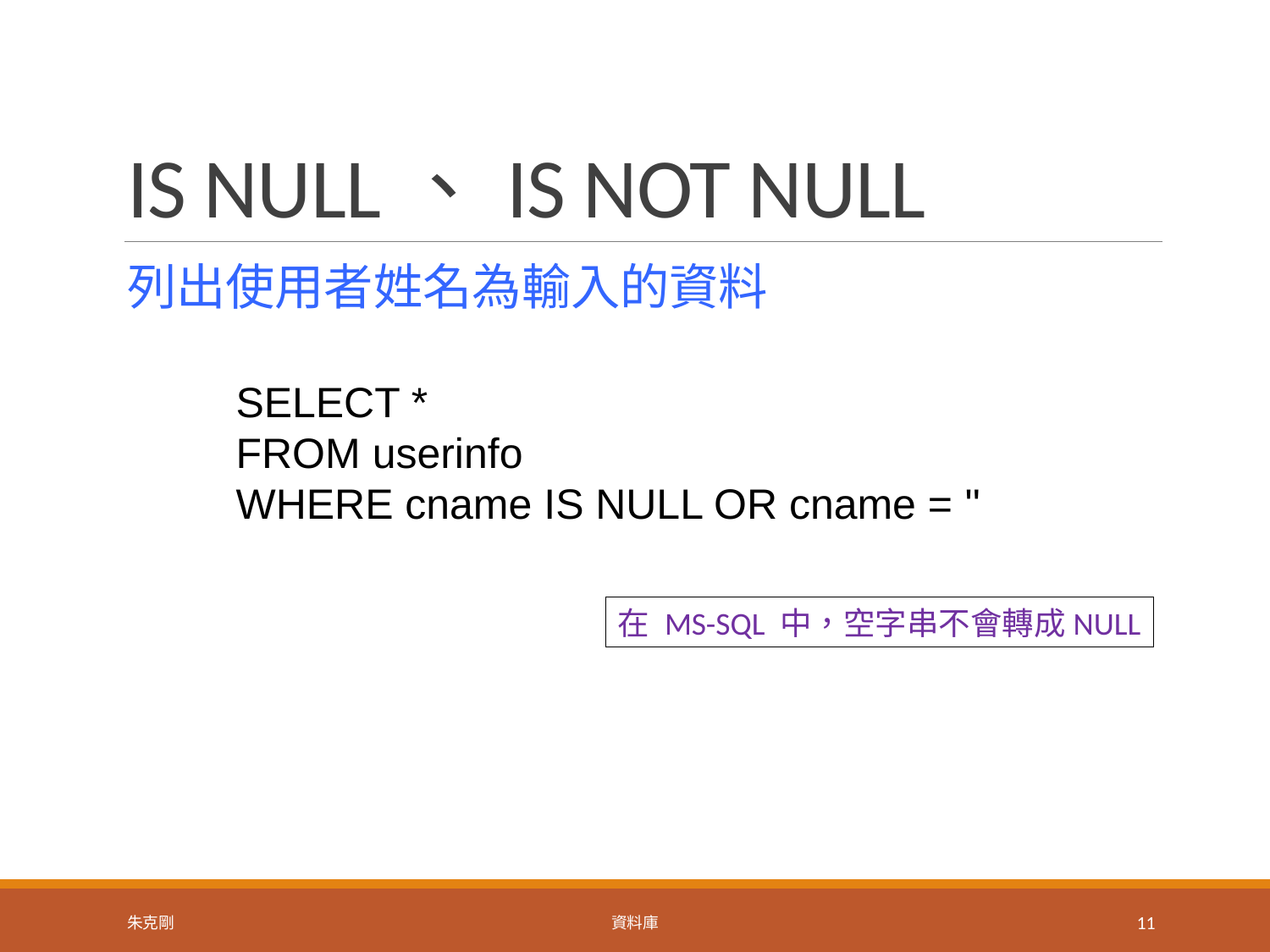

# IS NULL、IS NOT NULL
列出使用者姓名為輸入的資料

SELECT *
FROM userinfo
WHERE cname IS NULL OR cname = ''
在 MS-SQL 中，空字串不會轉成NULL
朱克剛
資料庫
11